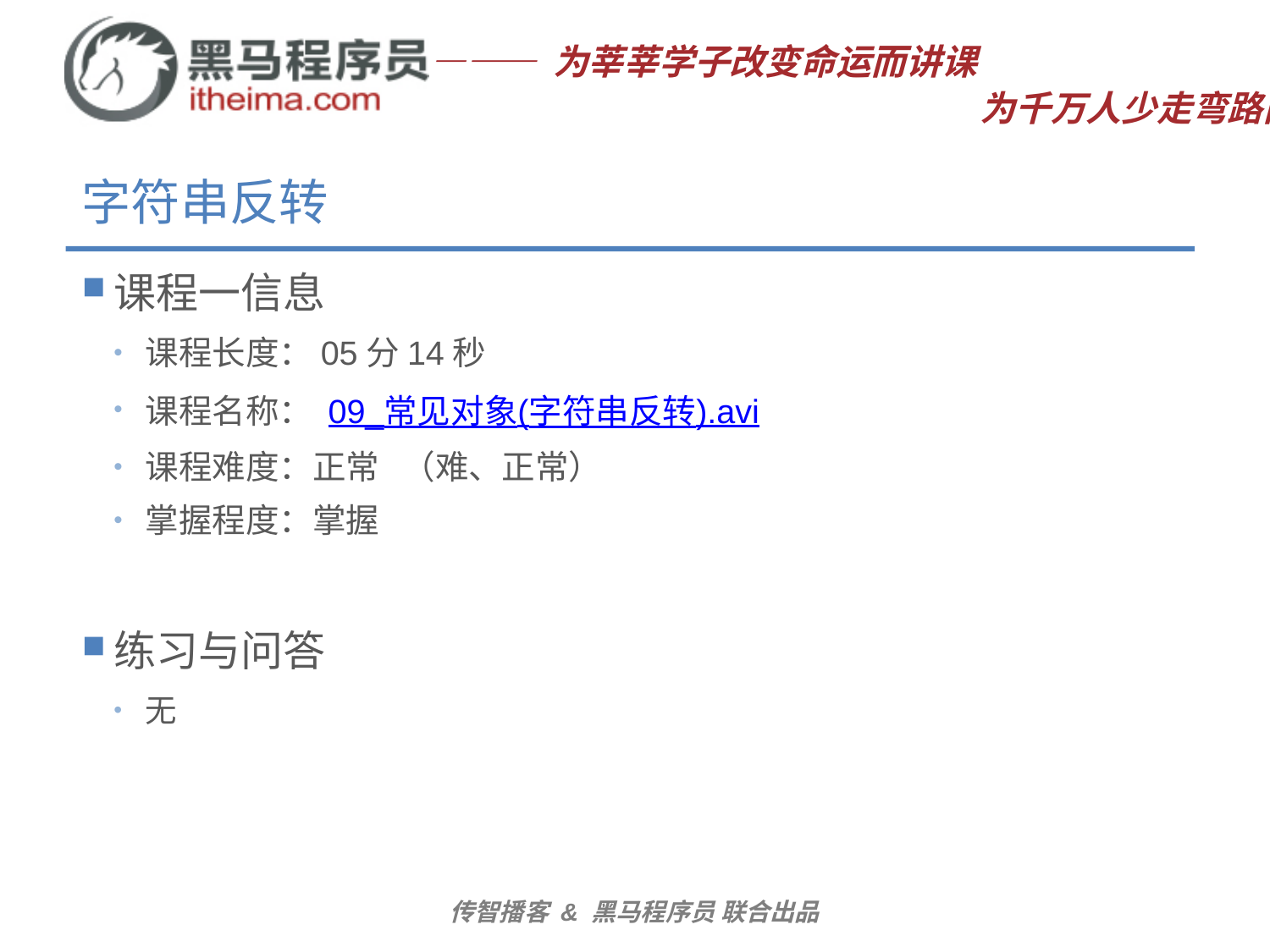

# 字符串反转
课程一信息
课程长度：05分14秒
课程名称： 09_常见对象(字符串反转).avi
课程难度：正常   （难、正常）
掌握程度：掌握

练习与问答
无